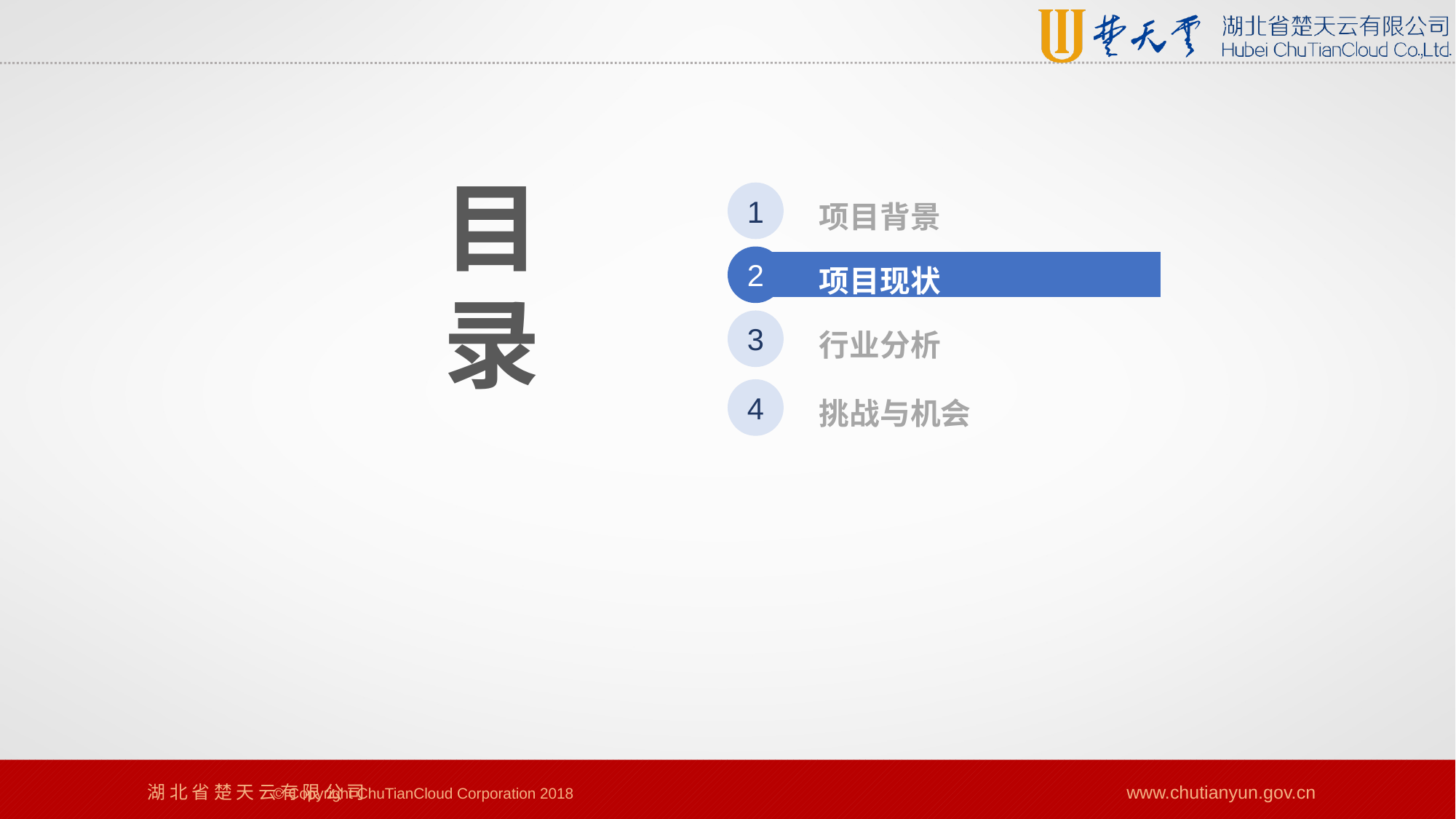

目
录
1
项目背景
2
项目现状
3
行业分析
4
挑战与机会